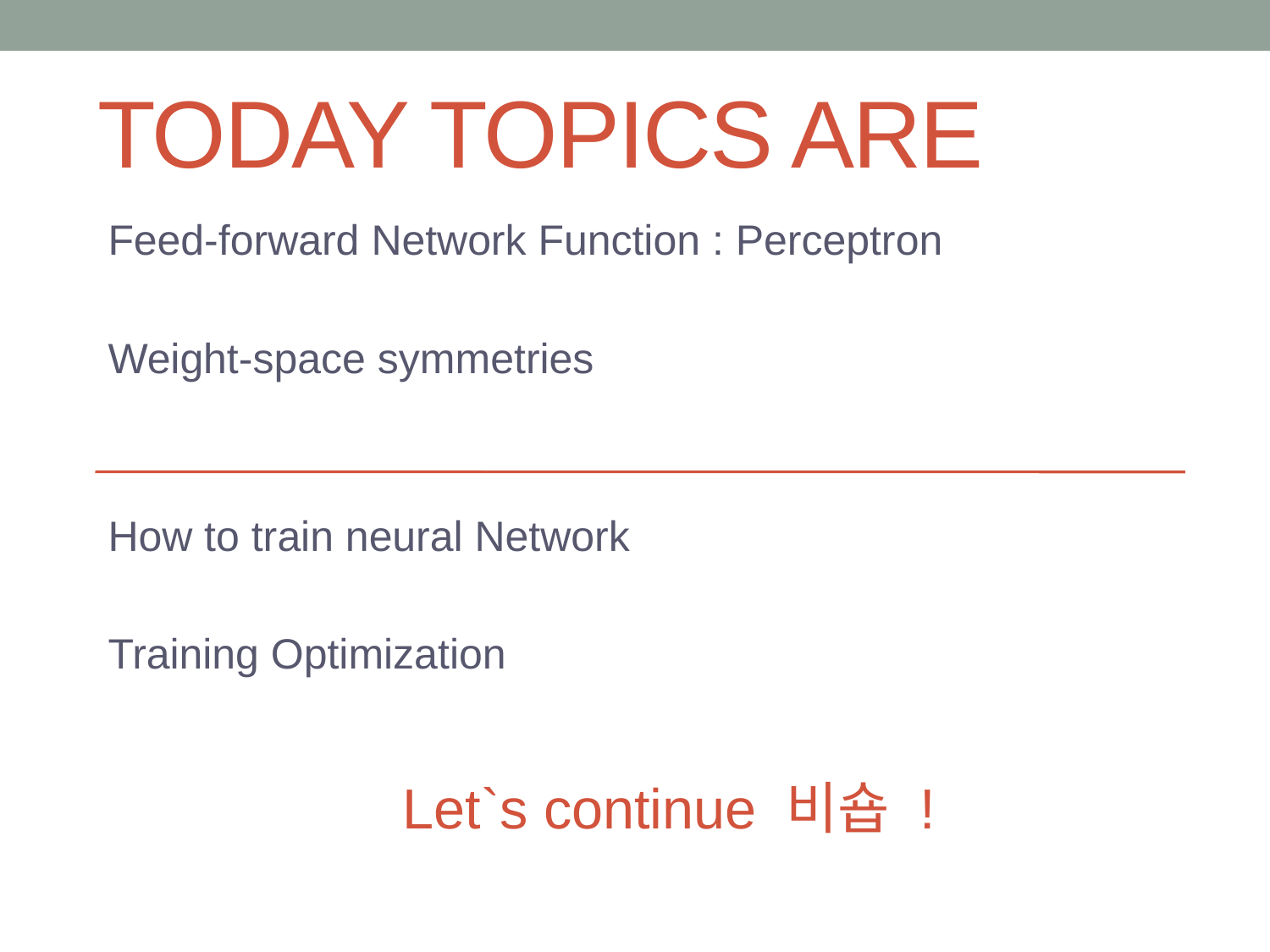

TODAY TOPICs are
#
Feed-forward Network Function : Perceptron

Weight-space symmetries

How to train neural Network

Training Optimization
Let`s continue 비숍 !